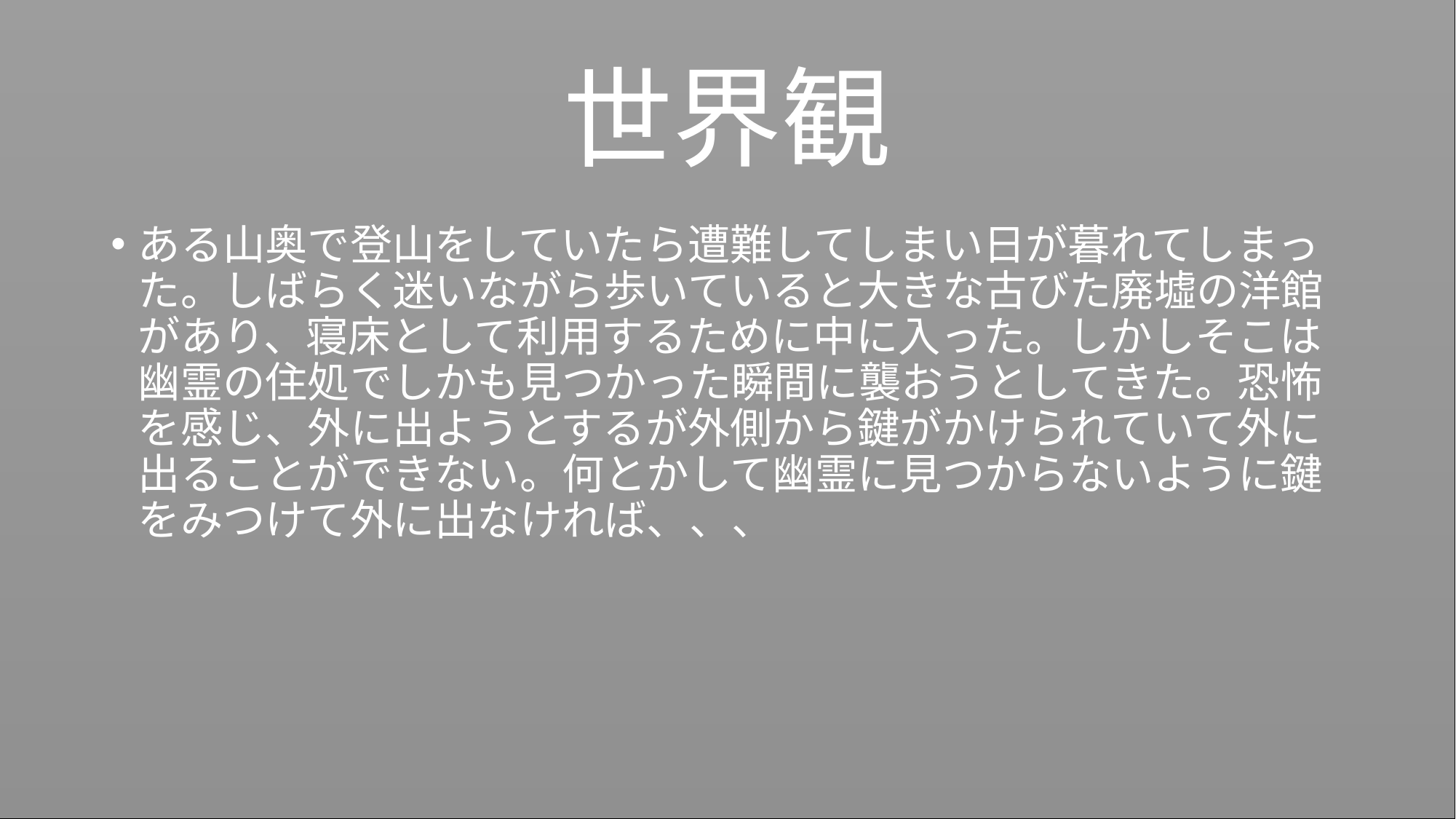

# 世界観
ある山奥で登山をしていたら遭難してしまい日が暮れてしまった。しばらく迷いながら歩いていると大きな古びた廃墟の洋館があり、寝床として利用するために中に入った。しかしそこは幽霊の住処でしかも見つかった瞬間に襲おうとしてきた。恐怖を感じ、外に出ようとするが外側から鍵がかけられていて外に出ることができない。何とかして幽霊に見つからないように鍵をみつけて外に出なければ、、、